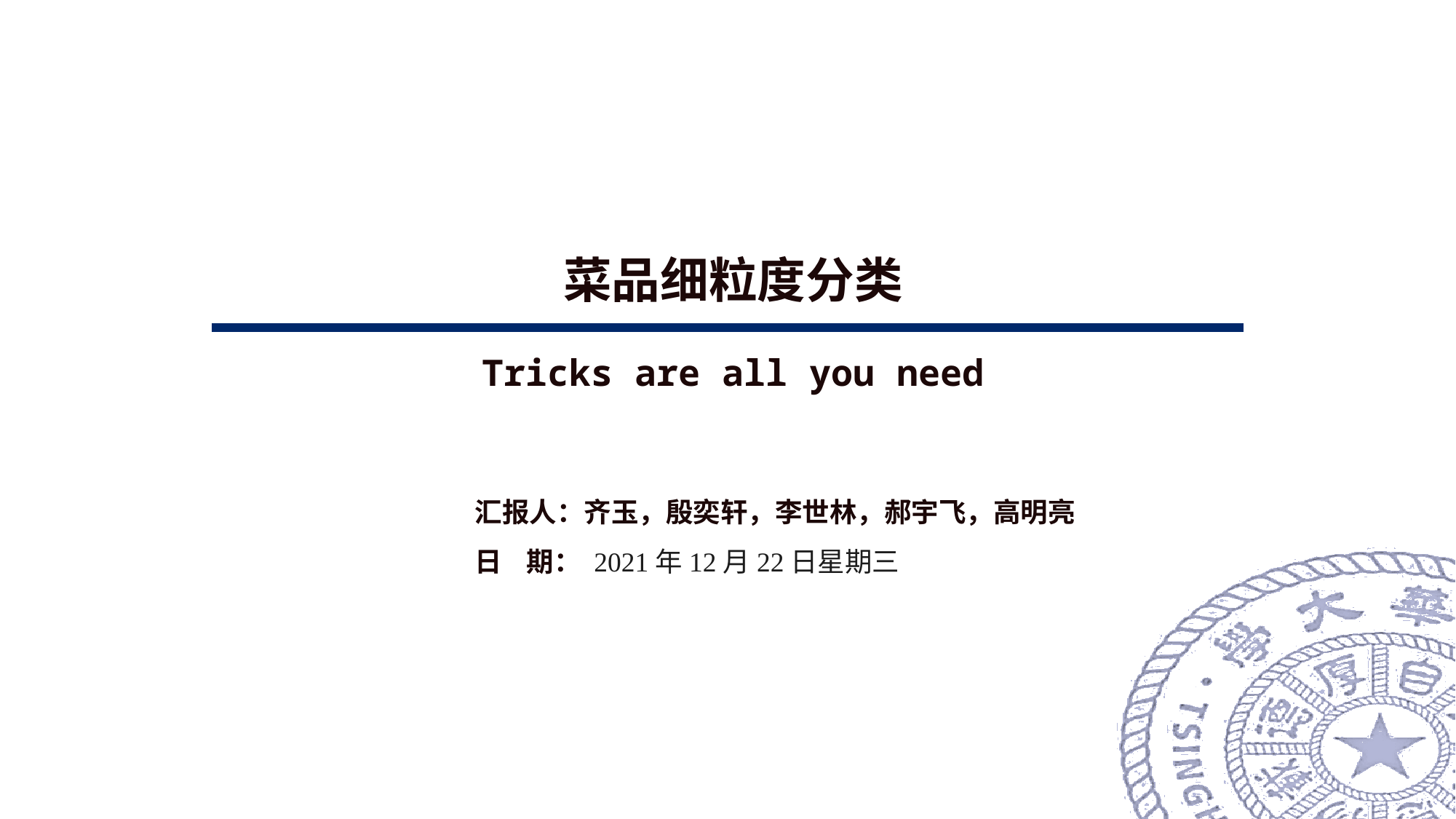

# 菜品细粒度分类
Tricks are all you need